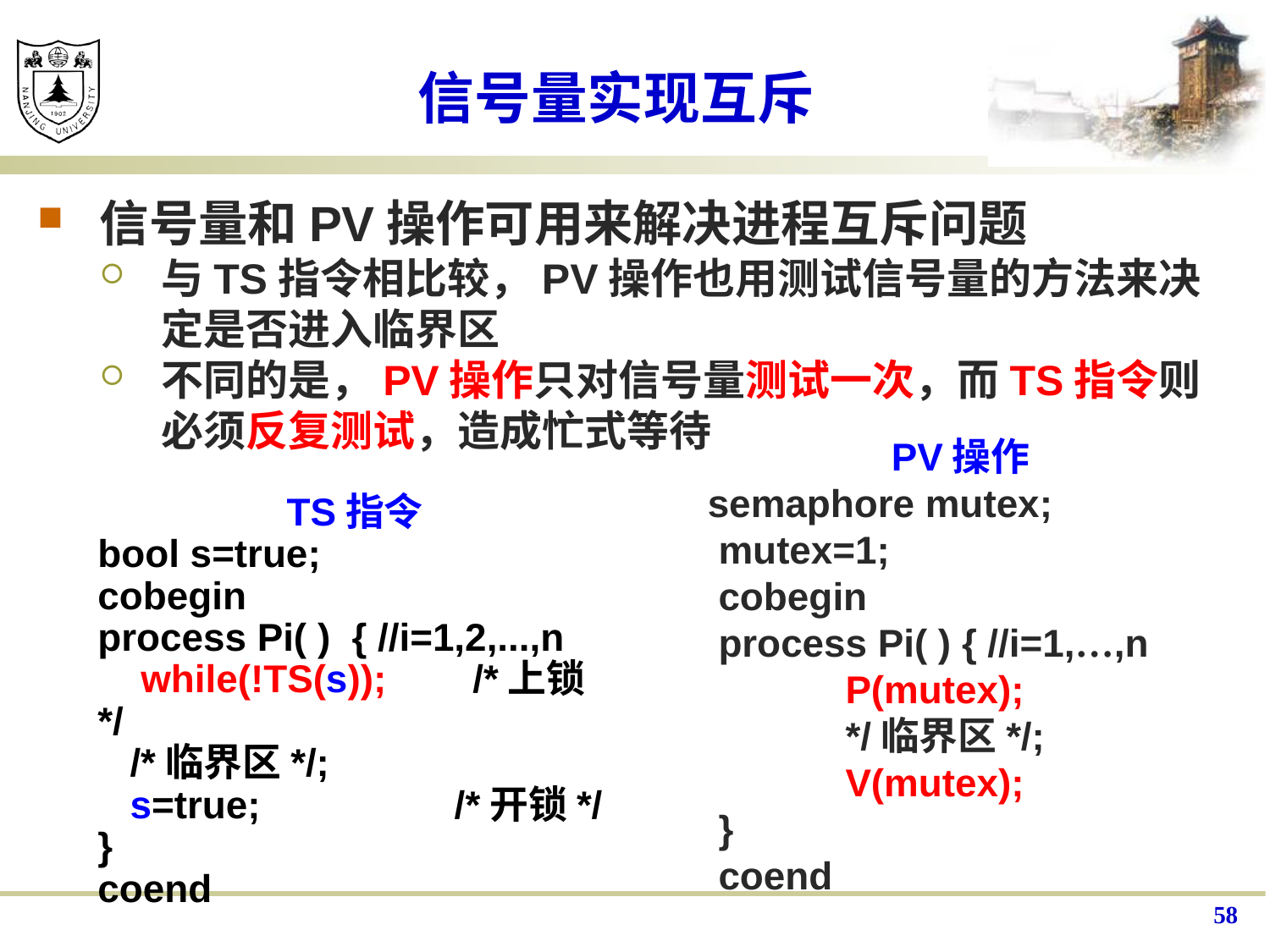

# 信号量实现互斥
信号量和PV操作可用来解决进程互斥问题
与TS指令相比较，PV操作也用测试信号量的方法来决定是否进入临界区
不同的是，PV操作只对信号量测试一次，而TS指令则必须反复测试，造成忙式等待
PV操作
semaphore mutex;
 mutex=1;
 cobegin
 process Pi( ) { //i=1,…,n
	 P(mutex);
	 */临界区*/;
	 V(mutex);
 }
 coend
TS指令
bool s=true;
cobegin
process Pi( )  { //i=1,2,...,n
    while(!TS(s));        /*上锁*/
   /*临界区*/;
   s=true;                  /*开锁*/
}
coend

58